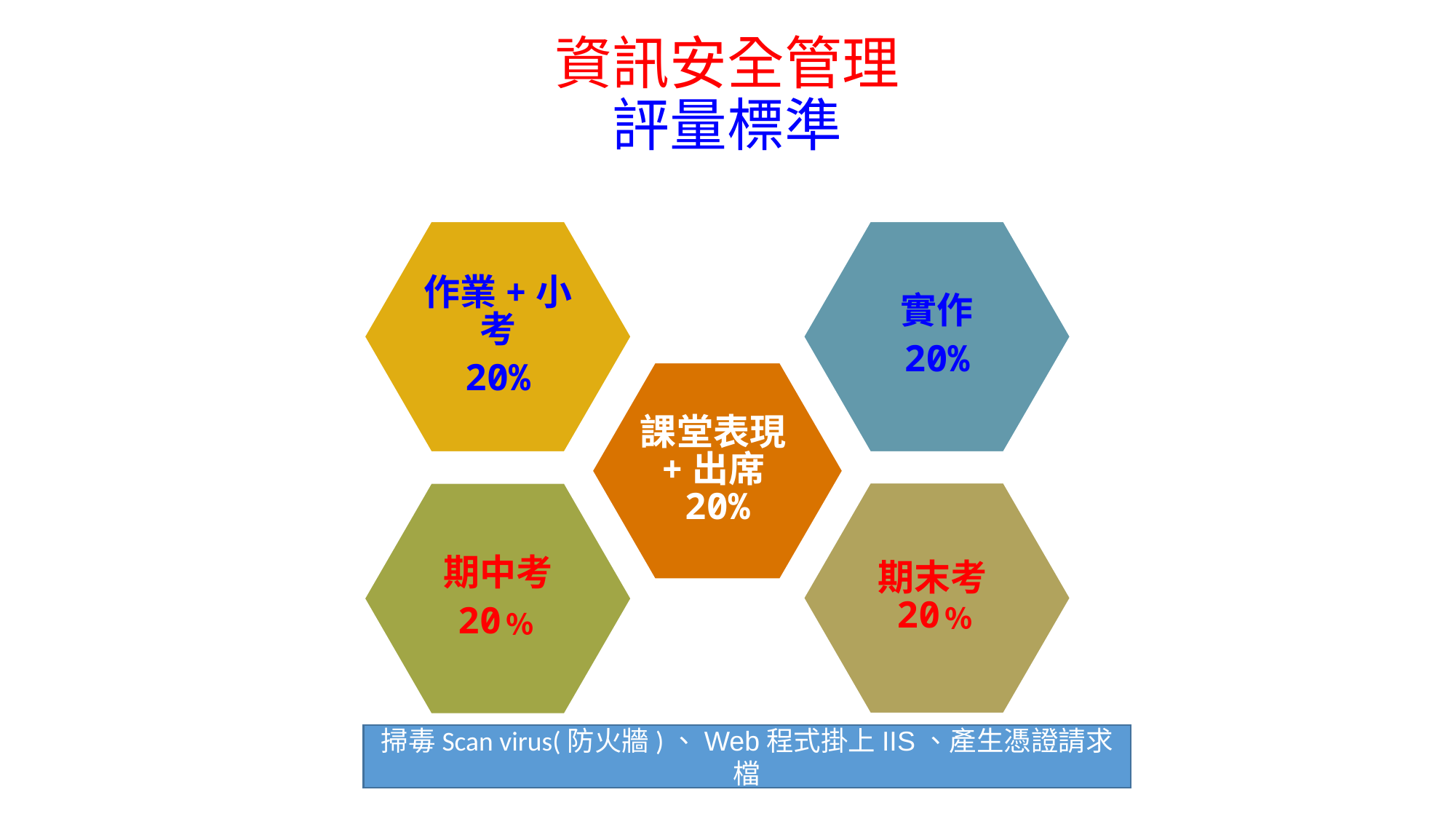

資訊安全管理
評量標準
作業+小考
20%
實作
20%
課堂表現+出席20%
期末考20﹪
期中考
20﹪
掃毒Scan virus(防火牆)、Web程式掛上IIS、產生憑證請求檔